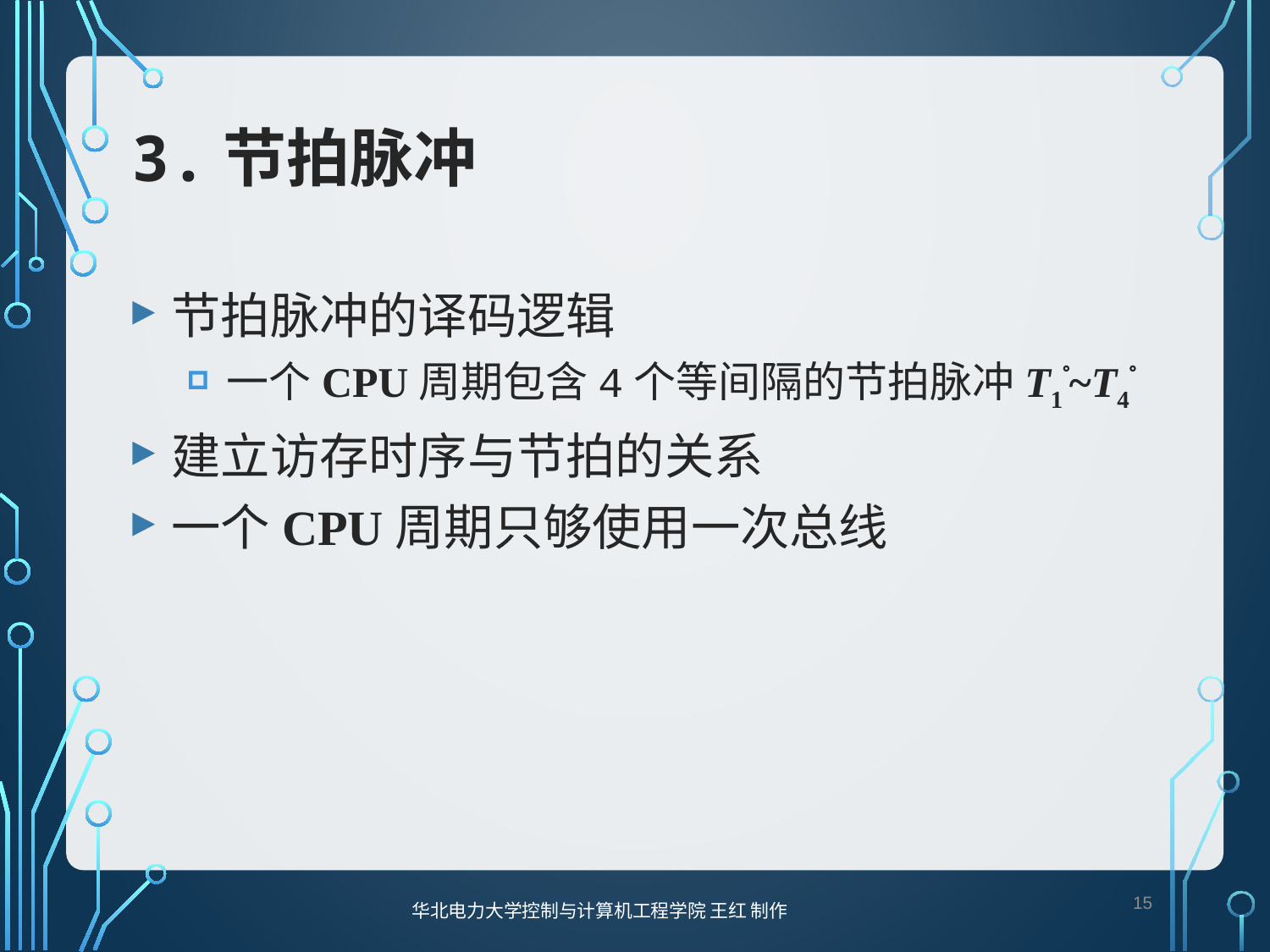

# 3.节拍脉冲
节拍脉冲的译码逻辑
一个CPU周期包含4个等间隔的节拍脉冲T1°~T4°
建立访存时序与节拍的关系
一个CPU周期只够使用一次总线
15
华北电力大学控制与计算机工程学院 王红 制作